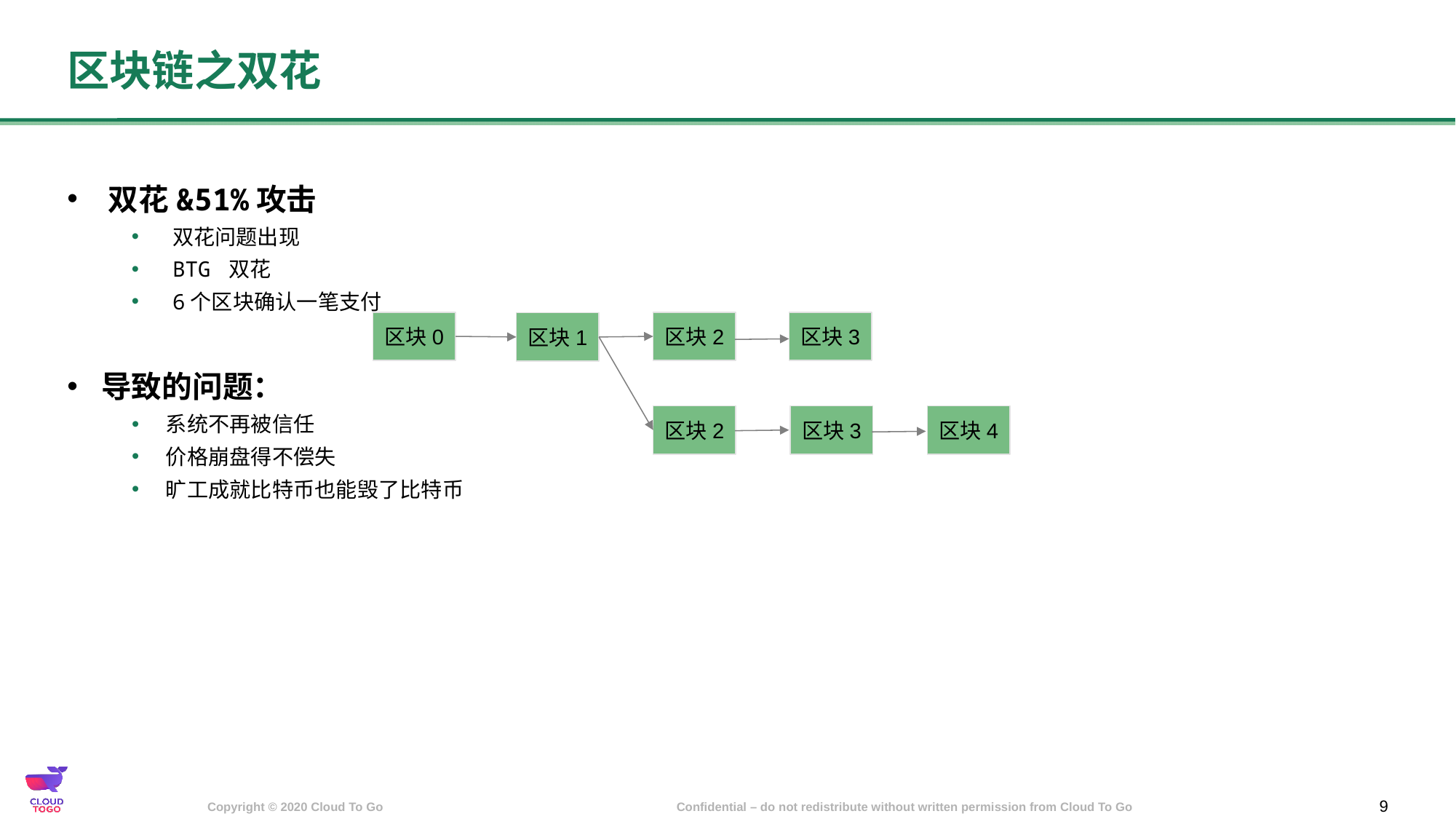

# 区块链之双花
双花&51%攻击
双花问题出现
BTG 双花
6个区块确认一笔支付

导致的问题：
系统不再被信任
价格崩盘得不偿失
旷工成就比特币也能毁了比特币
区块3
区块0
区块2
区块1
区块4
区块3
区块2